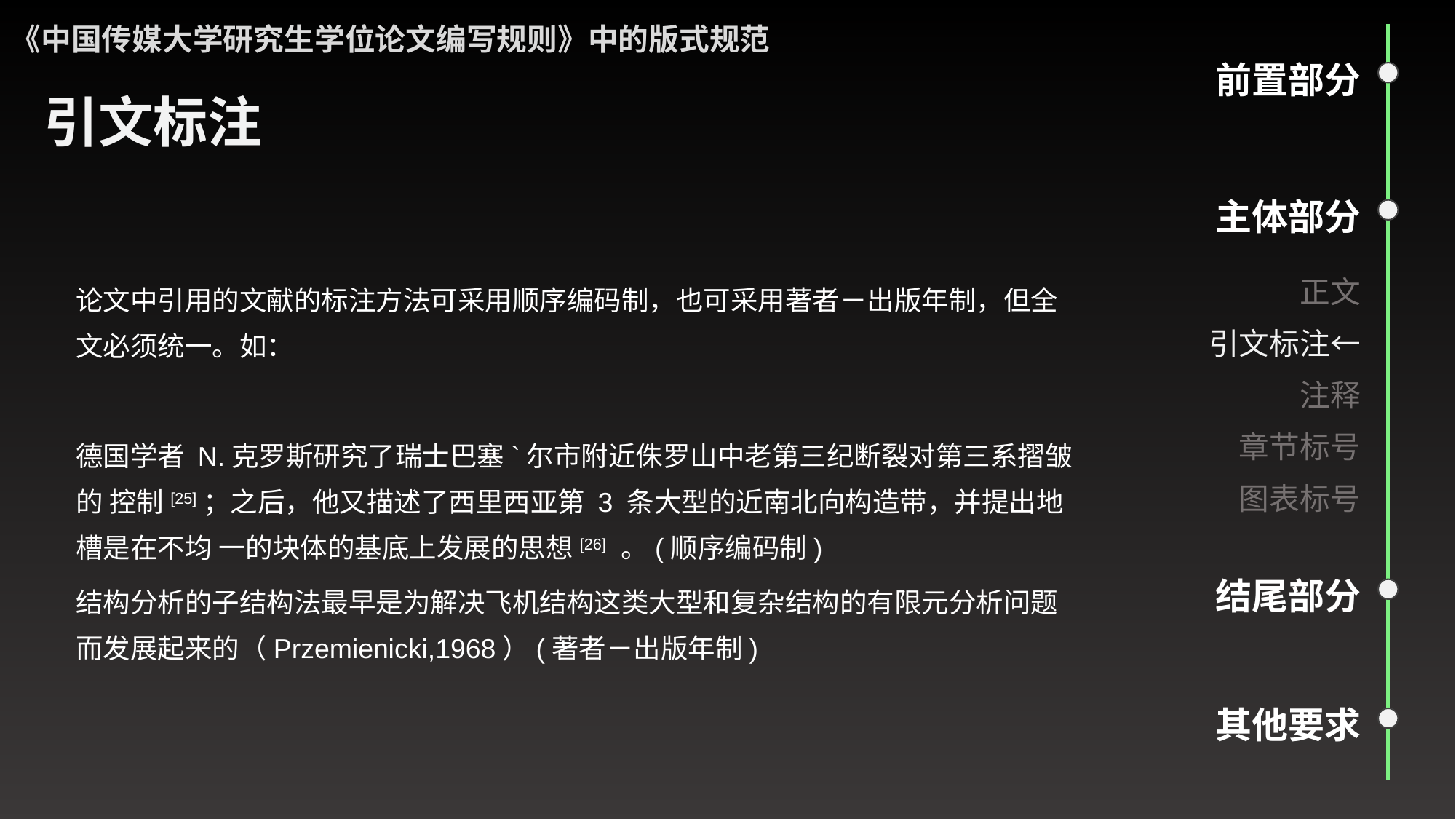

《中国传媒大学研究生学位论文编写规则》中的版式规范
前置部分

引文标注
主体部分

正文
论文中引用的文献的标注方法可采用顺序编码制，也可采用著者－出版年制，但全文必须统一。如：

德国学者 N.克罗斯研究了瑞士巴塞`尔市附近侏罗山中老第三纪断裂对第三系摺皱的 控制[25]；之后，他又描述了西里西亚第 3 条大型的近南北向构造带，并提出地槽是在不均 一的块体的基底上发展的思想[26]  。(顺序编码制)
结构分析的子结构法最早是为解决飞机结构这类大型和复杂结构的有限元分析问题 而发展起来的（Przemienicki,1968）(著者－出版年制)
引文标注←
注释
章节标号
图表标号
结尾部分

其他要求